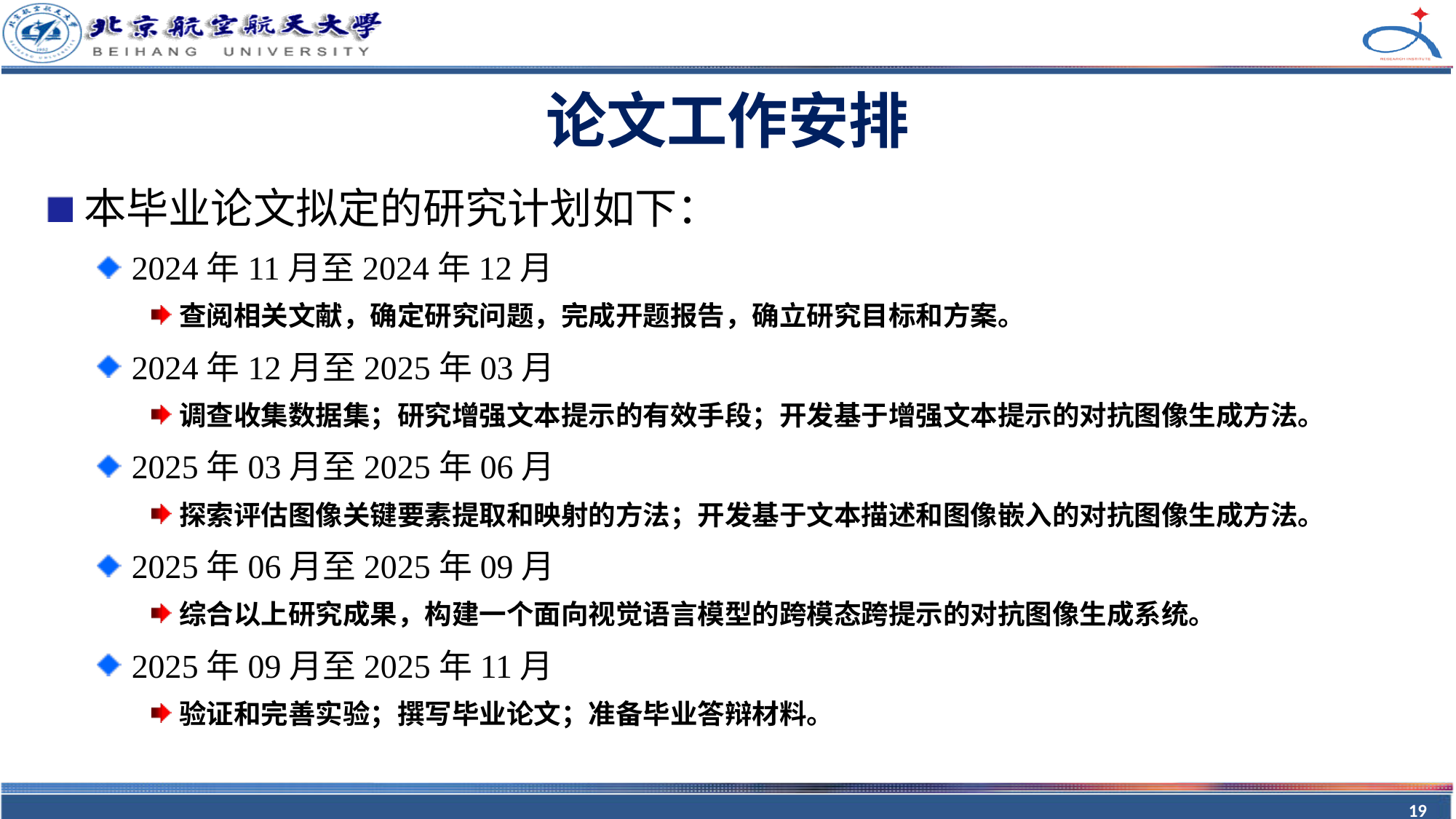

# 论文工作安排
本毕业论文拟定的研究计划如下：
2024年11月至2024年12月
查阅相关文献，确定研究问题，完成开题报告，确立研究目标和方案。
2024年12月至2025年03月
调查收集数据集；研究增强文本提示的有效手段；开发基于增强文本提示的对抗图像生成方法。
2025年03月至2025年06月
探索评估图像关键要素提取和映射的方法；开发基于文本描述和图像嵌入的对抗图像生成方法。
2025年06月至2025年09月
综合以上研究成果，构建一个面向视觉语言模型的跨模态跨提示的对抗图像生成系统。
2025年09月至2025年11月
验证和完善实验；撰写毕业论文；准备毕业答辩材料。
19